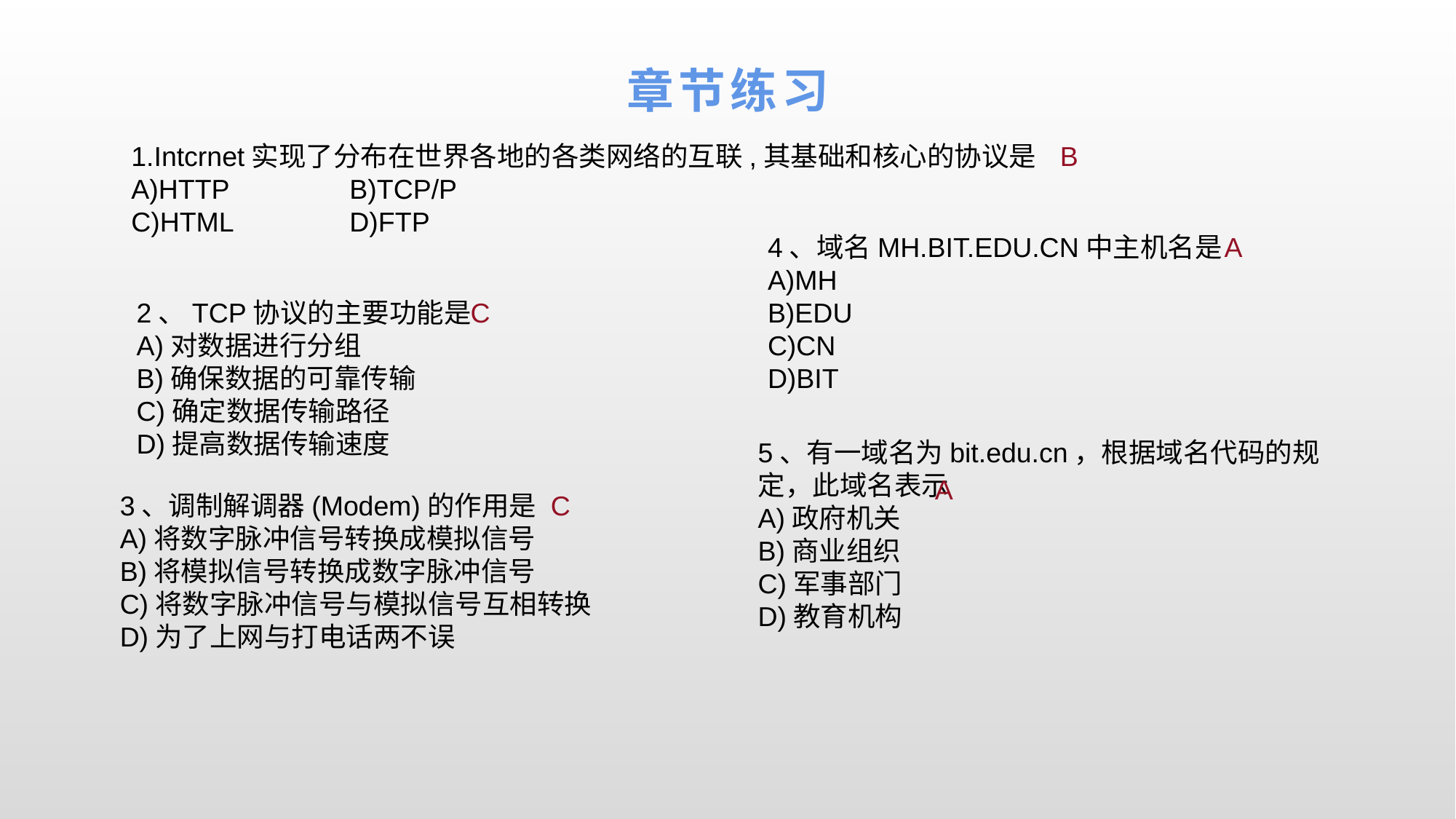

# 章节练习
1.Intcrnet实现了分布在世界各地的各类网络的互联,其基础和核心的协议是
A)HTTP		B)TCP/P
C)HTML		D)FTP
B
4、域名MH.BIT.EDU.CN中主机名是
A)MH
B)EDU
C)CN
D)BIT
A
2、TCP协议的主要功能是
A)对数据进行分组
B)确保数据的可靠传输
C)确定数据传输路径
D)提高数据传输速度
C
5、有一域名为bit.edu.cn，根据域名代码的规定，此域名表示
A)政府机关
B)商业组织
C)军事部门
D)教育机构
A
3、调制解调器(Modem)的作用是
A)将数字脉冲信号转换成模拟信号
B)将模拟信号转换成数字脉冲信号
C)将数字脉冲信号与模拟信号互相转换
D)为了上网与打电话两不误
C